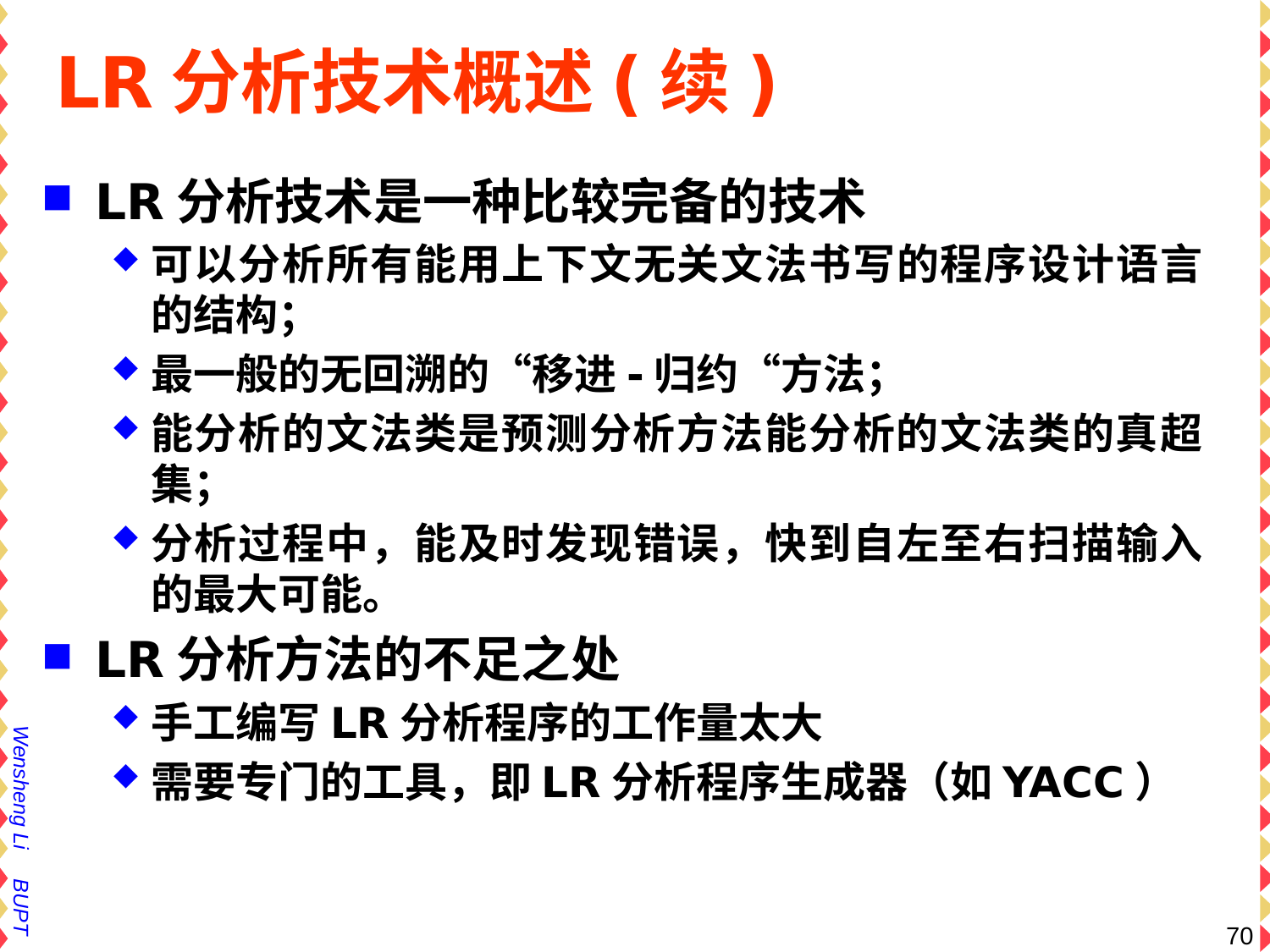

# LR分析技术概述(续)
LR分析技术是一种比较完备的技术
可以分析所有能用上下文无关文法书写的程序设计语言的结构；
最一般的无回溯的“移进-归约“方法；
能分析的文法类是预测分析方法能分析的文法类的真超集；
分析过程中，能及时发现错误，快到自左至右扫描输入的最大可能。
LR分析方法的不足之处
手工编写LR分析程序的工作量太大
需要专门的工具，即LR分析程序生成器（如YACC）

70